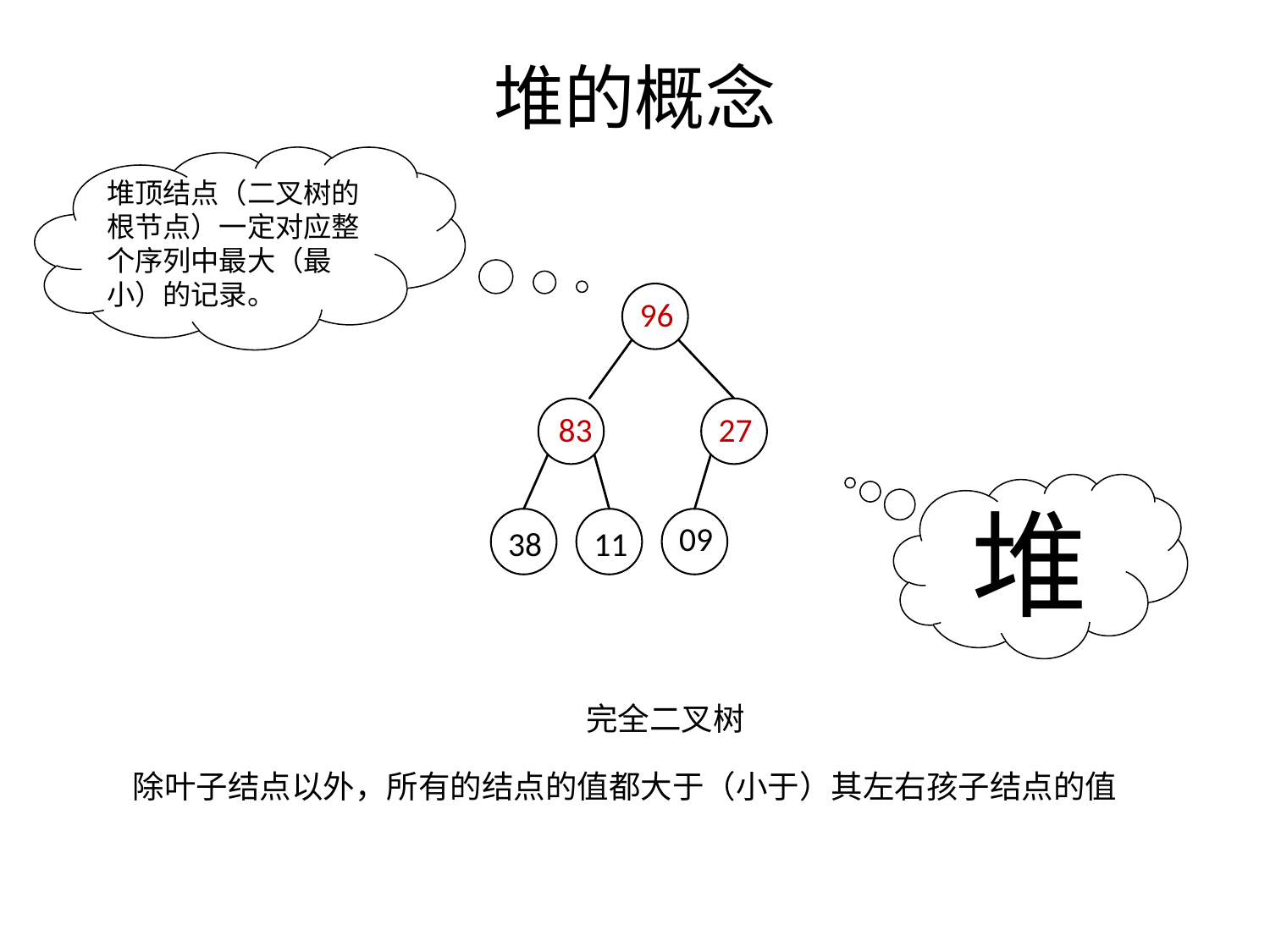

# 堆的概念
堆顶结点（二叉树的根节点）一定对应整个序列中最大（最小）的记录。

96

83
27

09
38
11

堆
完全二叉树
除叶子结点以外，所有的结点的值都大于（小于）其左右孩子结点的值